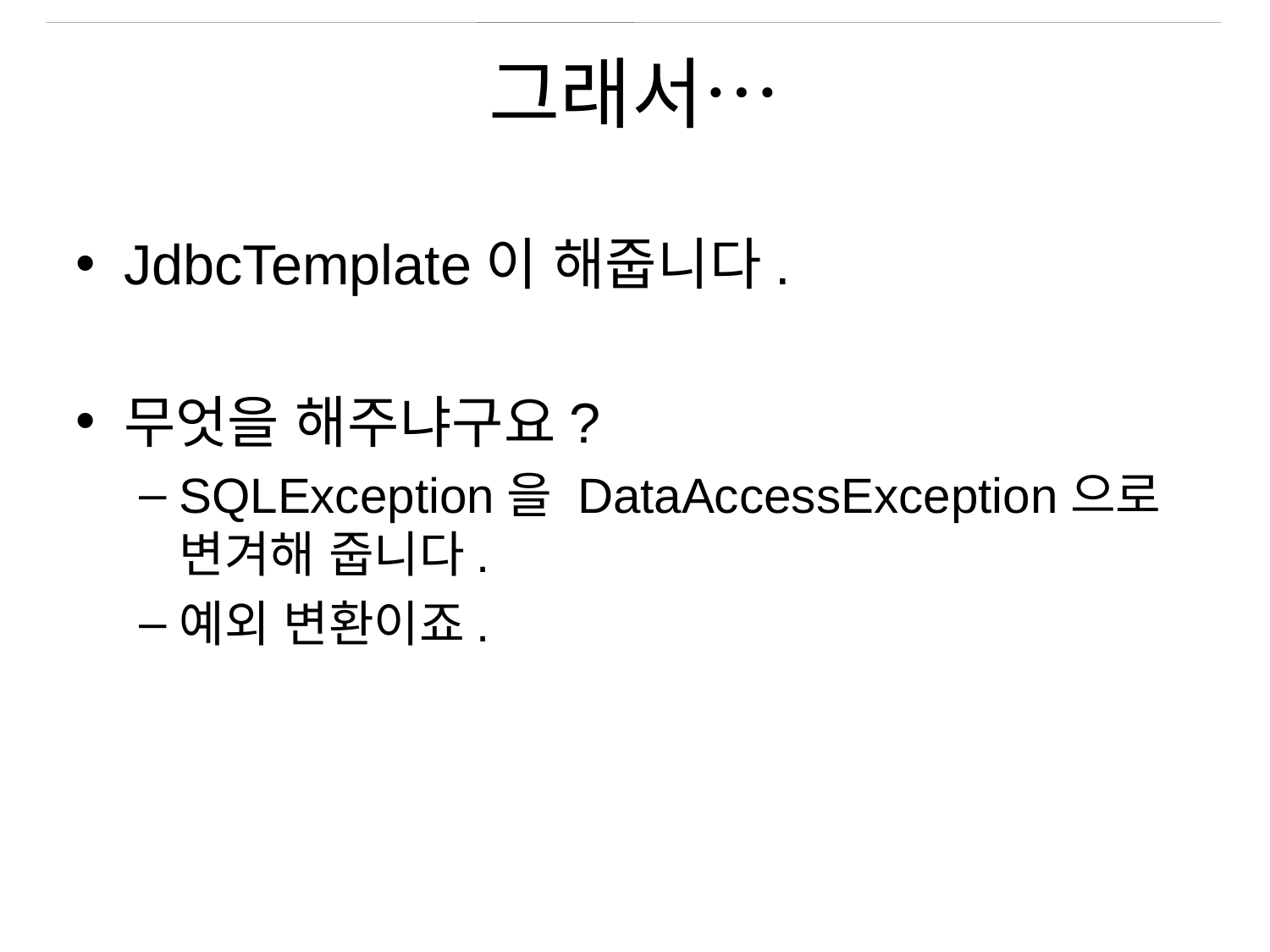

# 그래서…
JdbcTemplate이 해줍니다.

무엇을 해주냐구요?
SQLException을 DataAccessException으로 변겨해 줍니다.
예외 변환이죠.